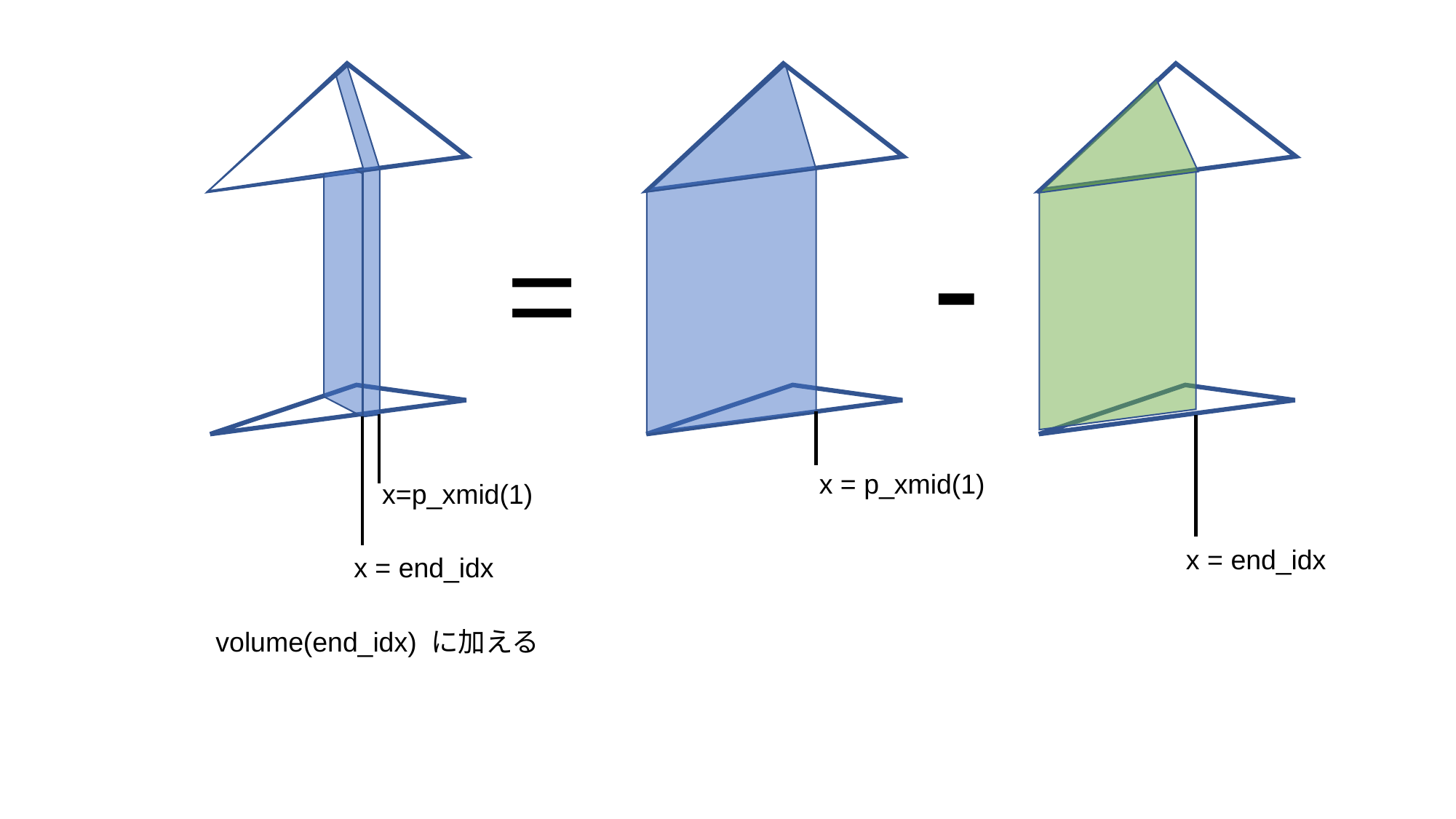

-
=

x = p_xmid(1)
x=p_xmid(1)
x = end_idx
x = end_idx
volume(end_idx) に加える